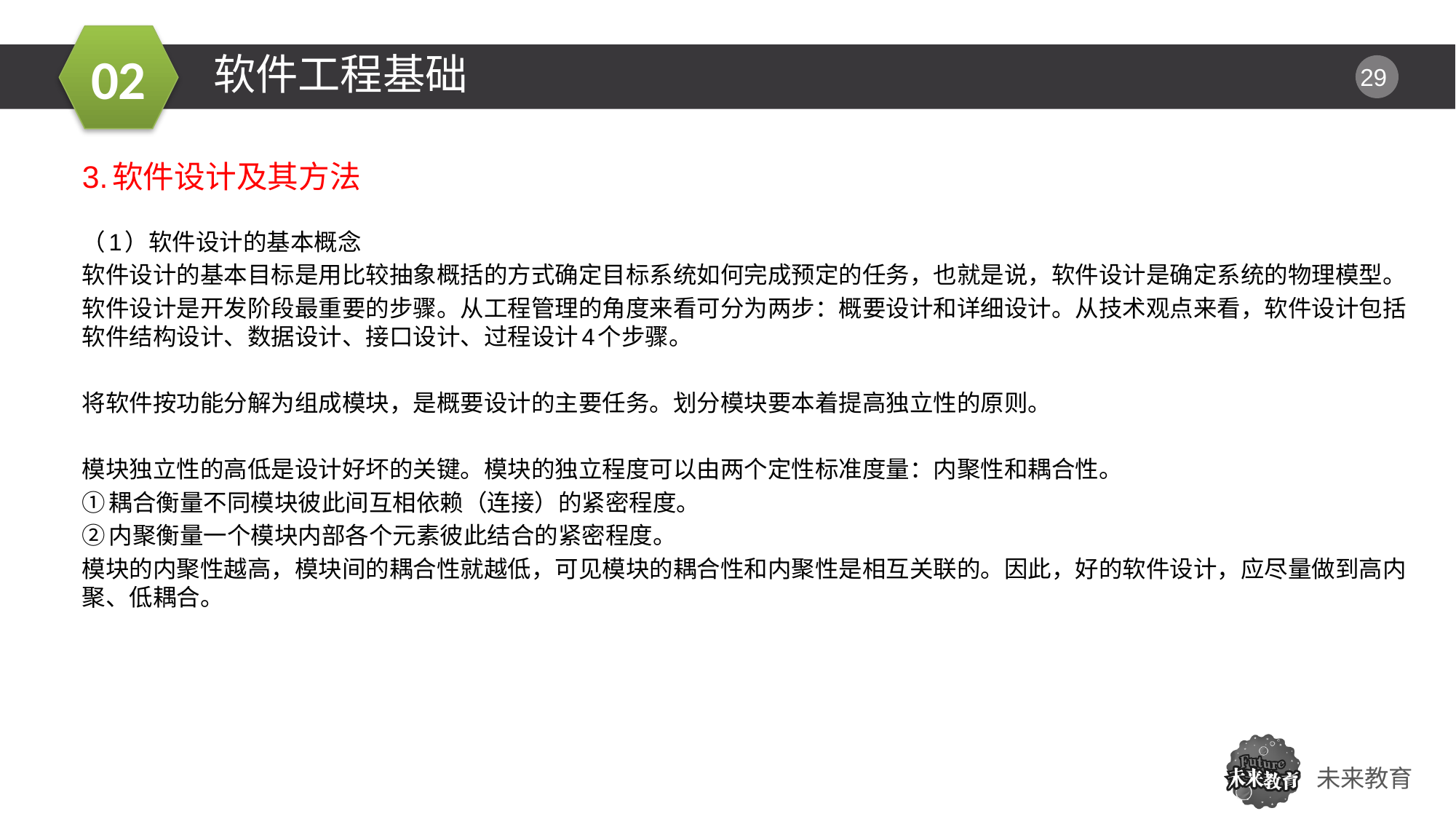

软件工程基础
3.软件设计及其方法

（1）软件设计的基本概念
软件设计的基本目标是用比较抽象概括的方式确定目标系统如何完成预定的任务，也就是说，软件设计是确定系统的物理模型。
软件设计是开发阶段最重要的步骤。从工程管理的角度来看可分为两步：概要设计和详细设计。从技术观点来看，软件设计包括软件结构设计、数据设计、接口设计、过程设计4个步骤。

将软件按功能分解为组成模块，是概要设计的主要任务。划分模块要本着提高独立性的原则。

模块独立性的高低是设计好坏的关键。模块的独立程度可以由两个定性标准度量：内聚性和耦合性。
①耦合衡量不同模块彼此间互相依赖（连接）的紧密程度。
②内聚衡量一个模块内部各个元素彼此结合的紧密程度。
模块的内聚性越高，模块间的耦合性就越低，可见模块的耦合性和内聚性是相互关联的。因此，好的软件设计，应尽量做到高内聚、低耦合。

01